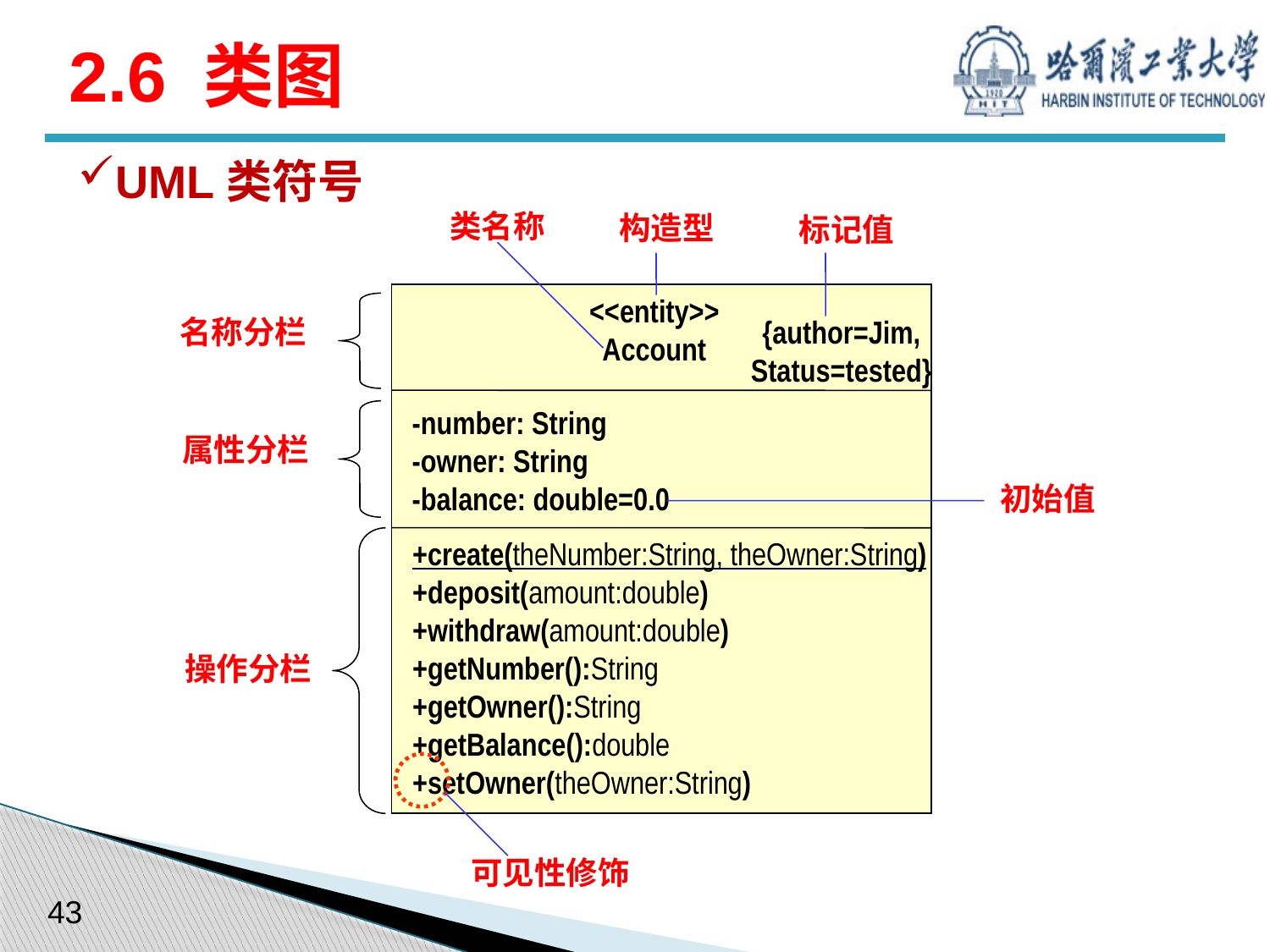

# 2.6 类图
UML类符号
类名称
构造型
标记值

<<entity>>
Account
{author=Jim, Status=tested}

-number: String
-owner: String
-balance: double=0.0

+create(theNumber:String, theOwner:String)
+deposit(amount:double)
+withdraw(amount:double)
+getNumber():String
+getOwner():String
+getBalance():double
+setOwner(theOwner:String)

名称分栏

属性分栏
初始值

操作分栏

可见性修饰